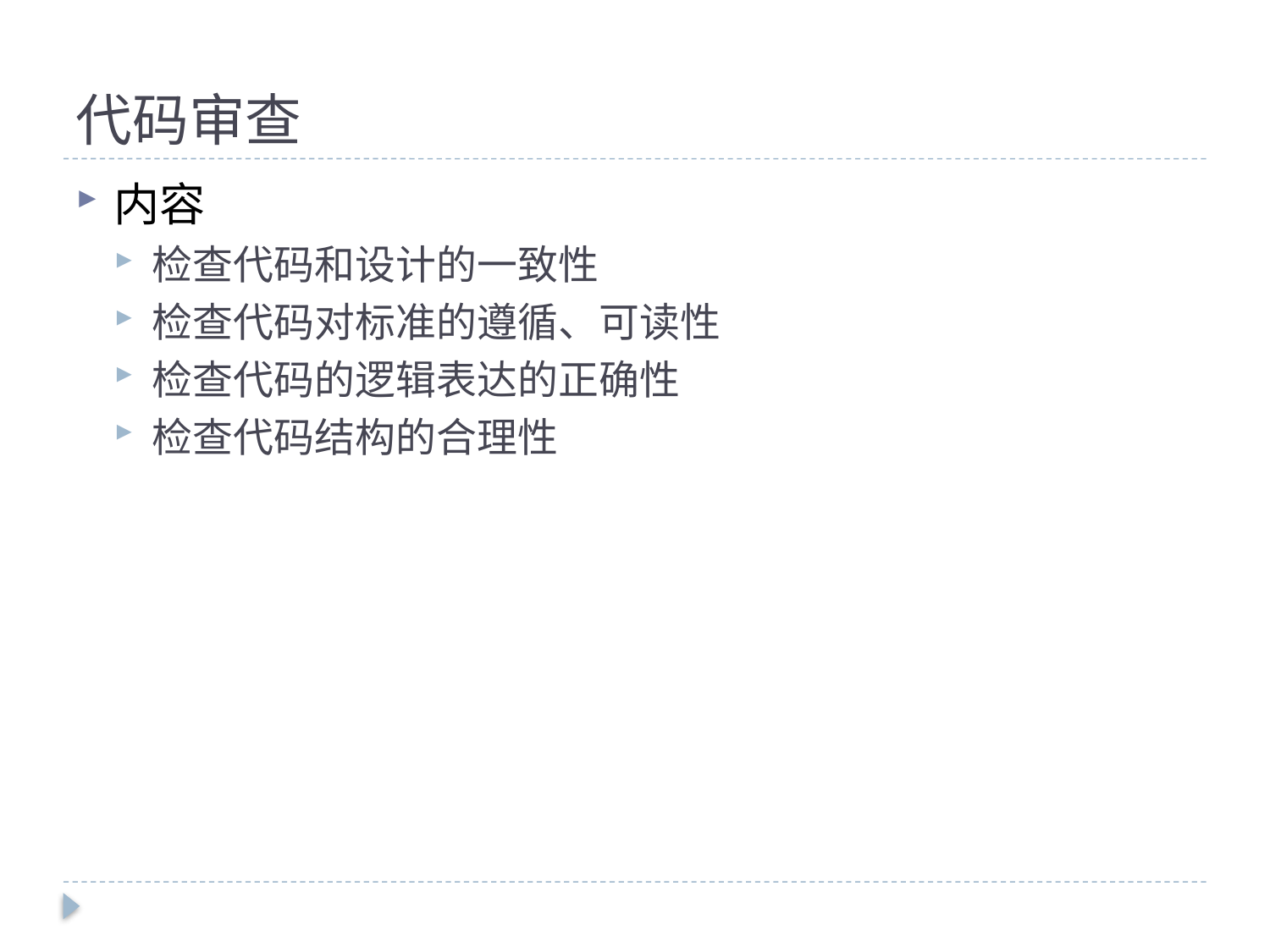

# 代码审查
内容
检查代码和设计的一致性
检查代码对标准的遵循、可读性
检查代码的逻辑表达的正确性
检查代码结构的合理性